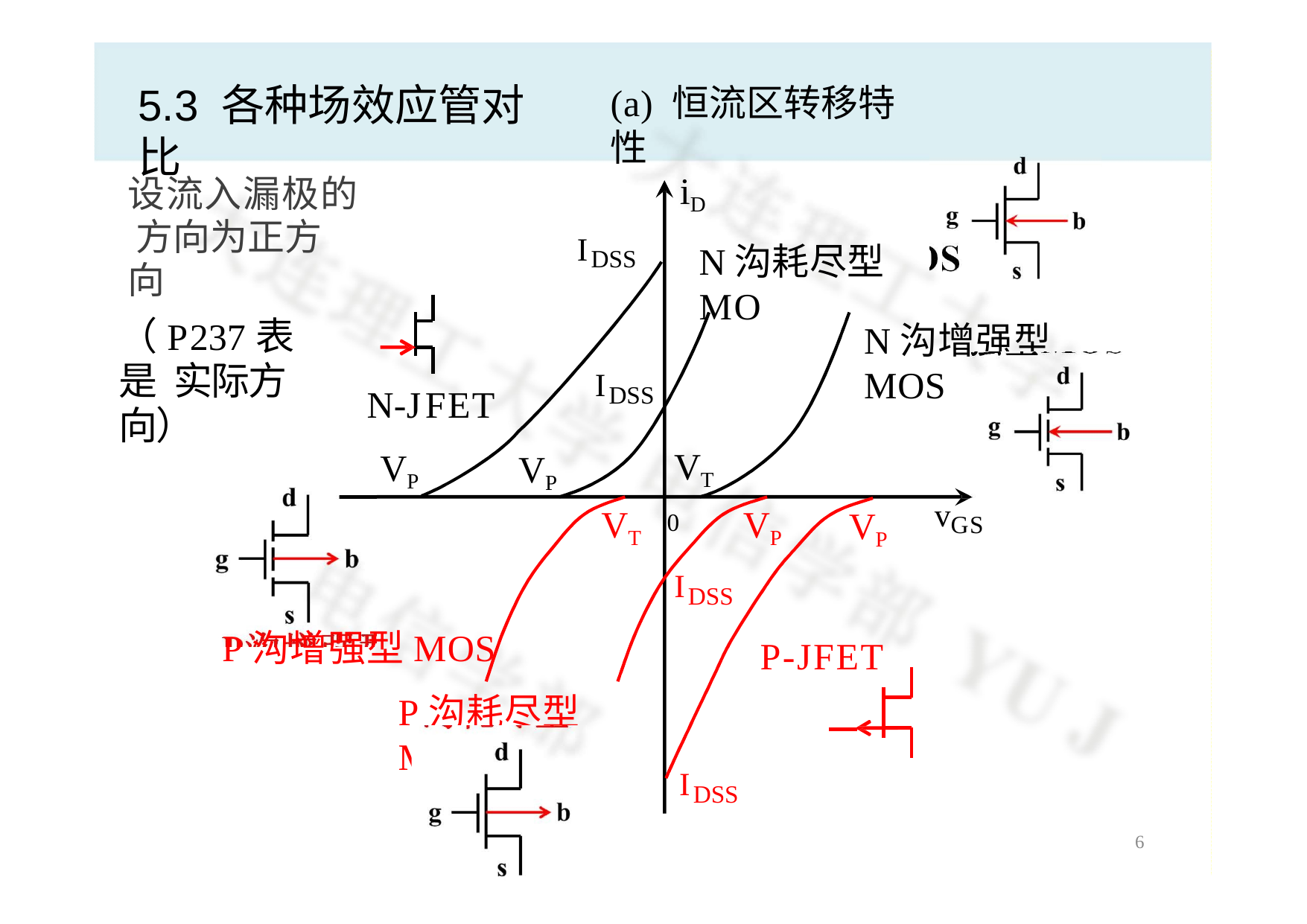

# 5.3 各种场效应管对比
(a) 恒流区转移特性

S

iD
N沟耗尽型MO
设流入漏极的  方向为正方向
（P237表是  实际方向）

IDSS

N沟增强型MOS

IDSS
N-JFET
VP
VT
0
VP

VT
VP
vGS
VP
IDSS
P沟增强型MOS
P沟耗尽型MOS
P-JFET

IDSS
6